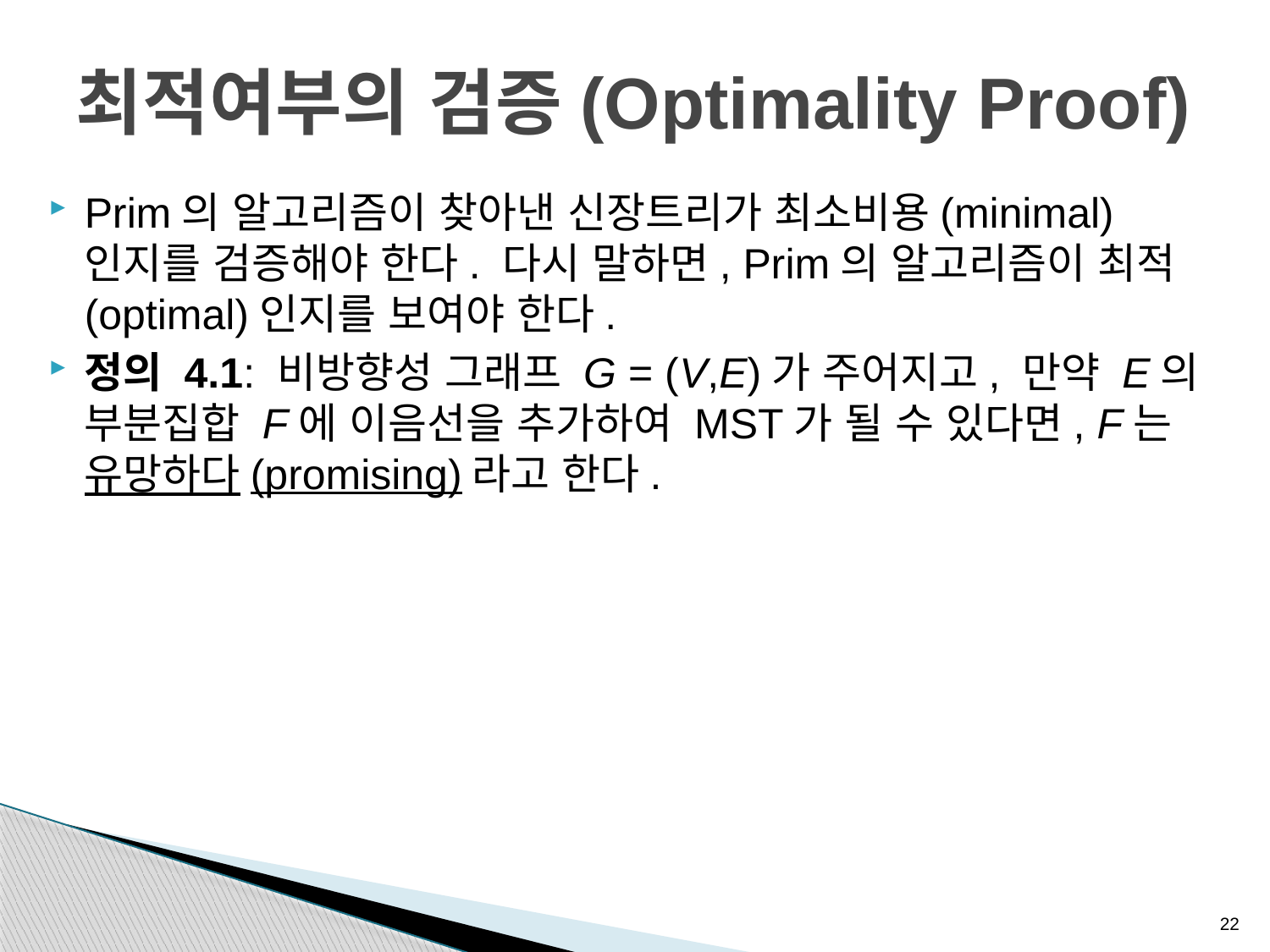

# 최적여부의 검증(Optimality Proof)
Prim의 알고리즘이 찾아낸 신장트리가 최소비용(minimal)인지를 검증해야 한다. 다시 말하면, Prim의 알고리즘이 최적(optimal)인지를 보여야 한다.
정의 4.1: 비방향성 그래프 G = (V,E)가 주어지고, 만약 E의 부분집합 F에 이음선을 추가하여 MST가 될 수 있다면, F는 유망하다(promising)라고 한다.
22